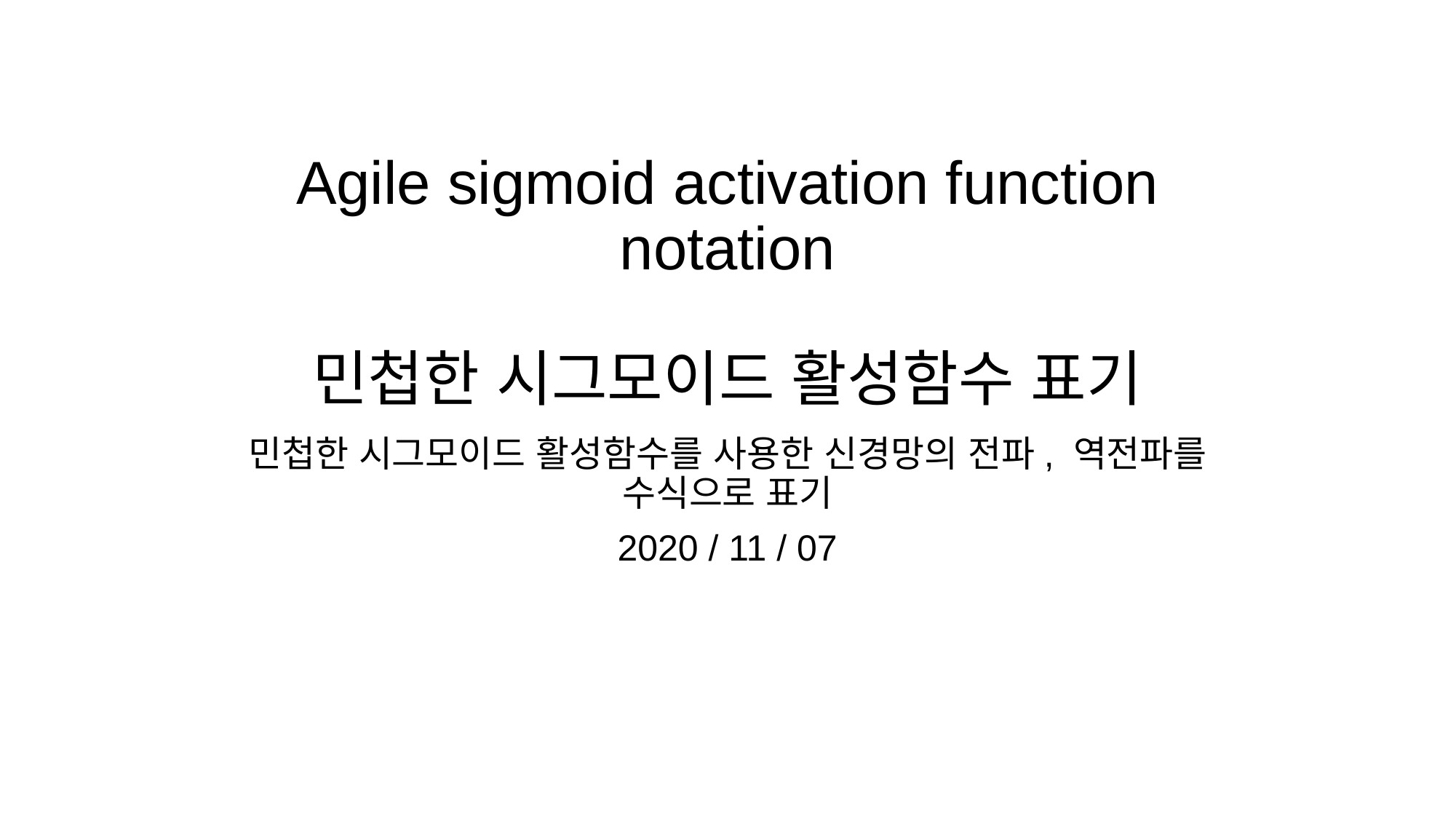

# Agile sigmoid activation function notation 민첩한 시그모이드 활성함수 표기
민첩한 시그모이드 활성함수를 사용한 신경망의 전파, 역전파를 수식으로 표기
2020 / 11 / 07